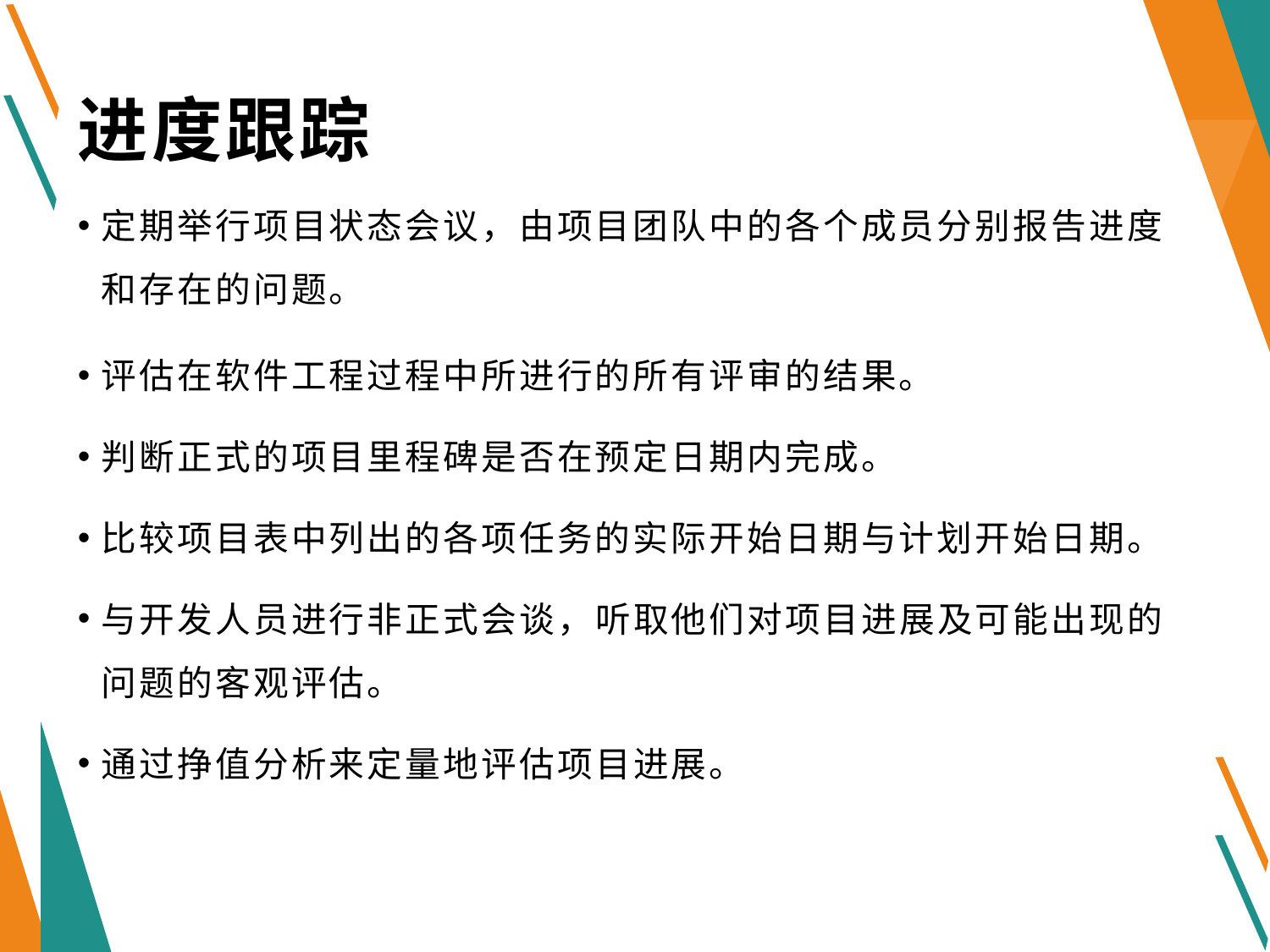

# 进度跟踪
定期举行项目状态会议，由项目团队中的各个成员分别报告进度和存在的问题。
评估在软件工程过程中所进行的所有评审的结果。
判断正式的项目里程碑是否在预定日期内完成。
比较项目表中列出的各项任务的实际开始日期与计划开始日期。
与开发人员进行非正式会谈，听取他们对项目进展及可能出现的问题的客观评估。
通过挣值分析来定量地评估项目进展。
13